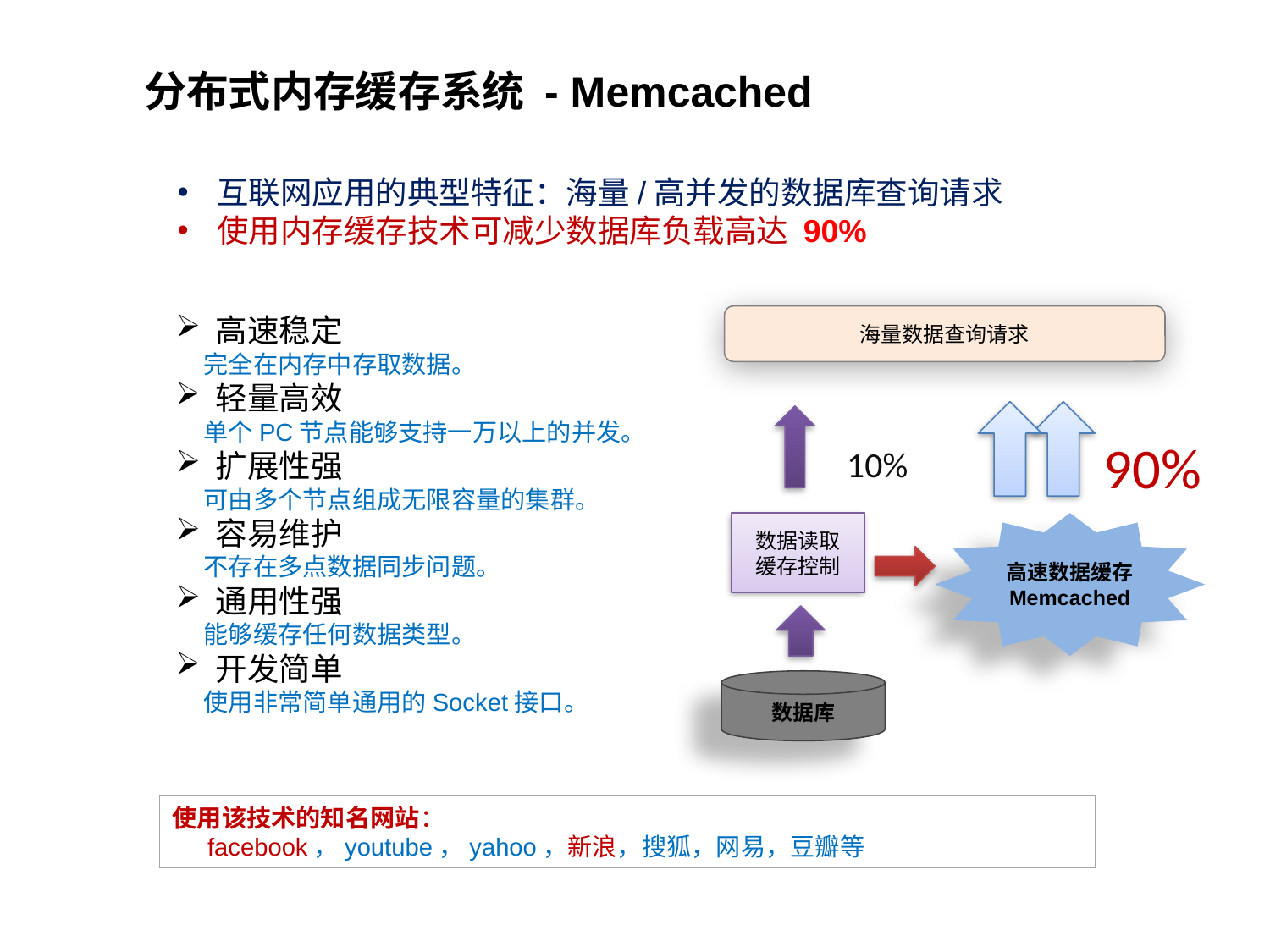

分布式内存缓存系统 - Memcached
互联网应用的典型特征：海量/高并发的数据库查询请求
使用内存缓存技术可减少数据库负载高达 90%
高速稳定
    完全在内存中存取数据。
轻量高效
    单个PC节点能够支持一万以上的并发。
扩展性强
    可由多个节点组成无限容量的集群。
容易维护
    不存在多点数据同步问题。
通用性强
    能够缓存任何数据类型。
开发简单
    使用非常简单通用的Socket接口。

海量数据查询请求

90%
10%
数据读取
缓存控制
高速数据缓存
Memcached

数据库
使用该技术的知名网站：
     facebook，youtube，yahoo，新浪，搜狐，网易，豆瓣等